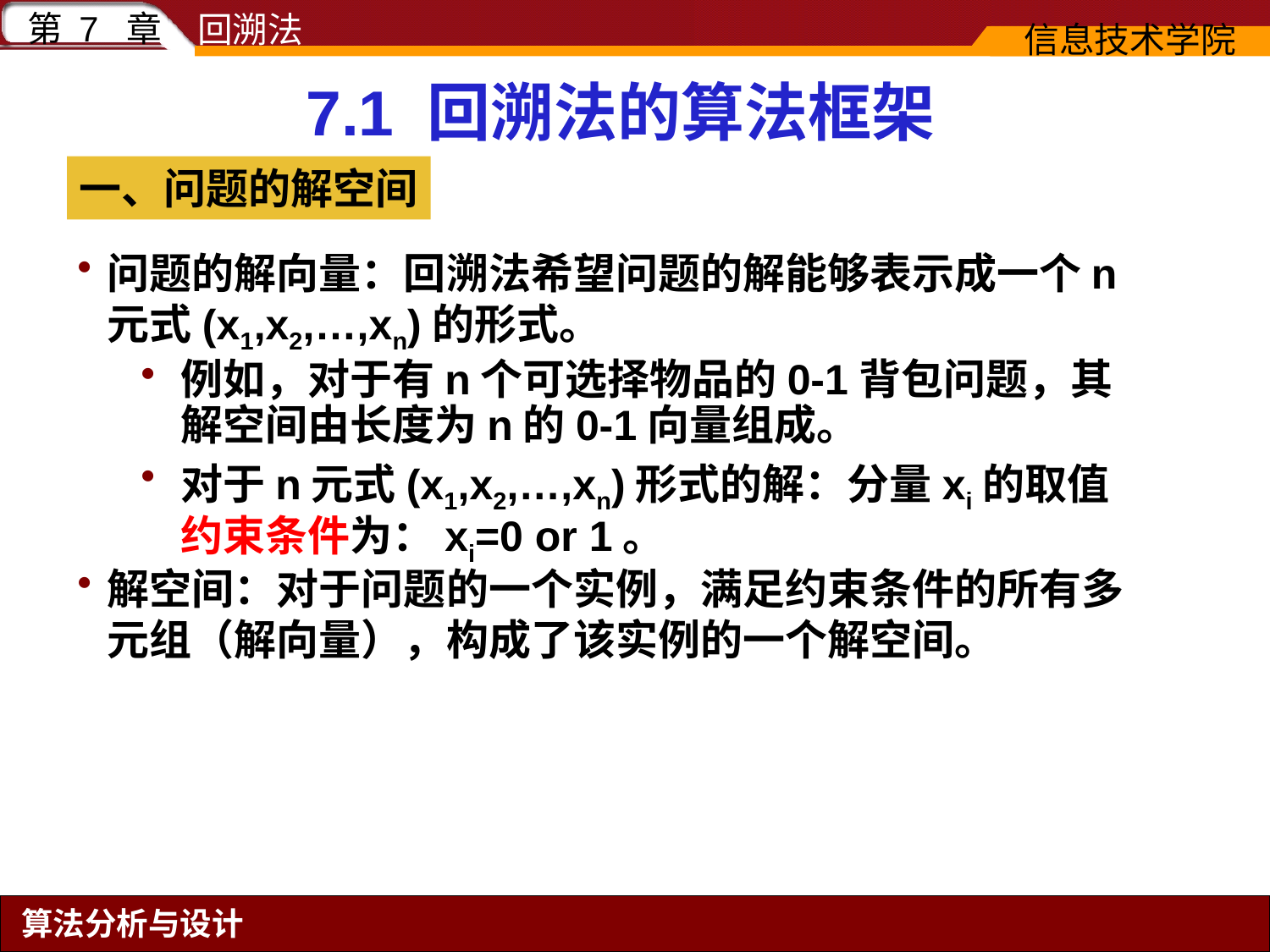

# 7.1 回溯法的算法框架
一、问题的解空间
问题的解向量：回溯法希望问题的解能够表示成一个n元式(x1,x2,…,xn)的形式。
例如，对于有n个可选择物品的0-1背包问题，其解空间由长度为n的0-1向量组成。
对于n元式(x1,x2,…,xn)形式的解：分量xi的取值约束条件为：xi=0 or 1。
解空间：对于问题的一个实例，满足约束条件的所有多元组（解向量），构成了该实例的一个解空间。